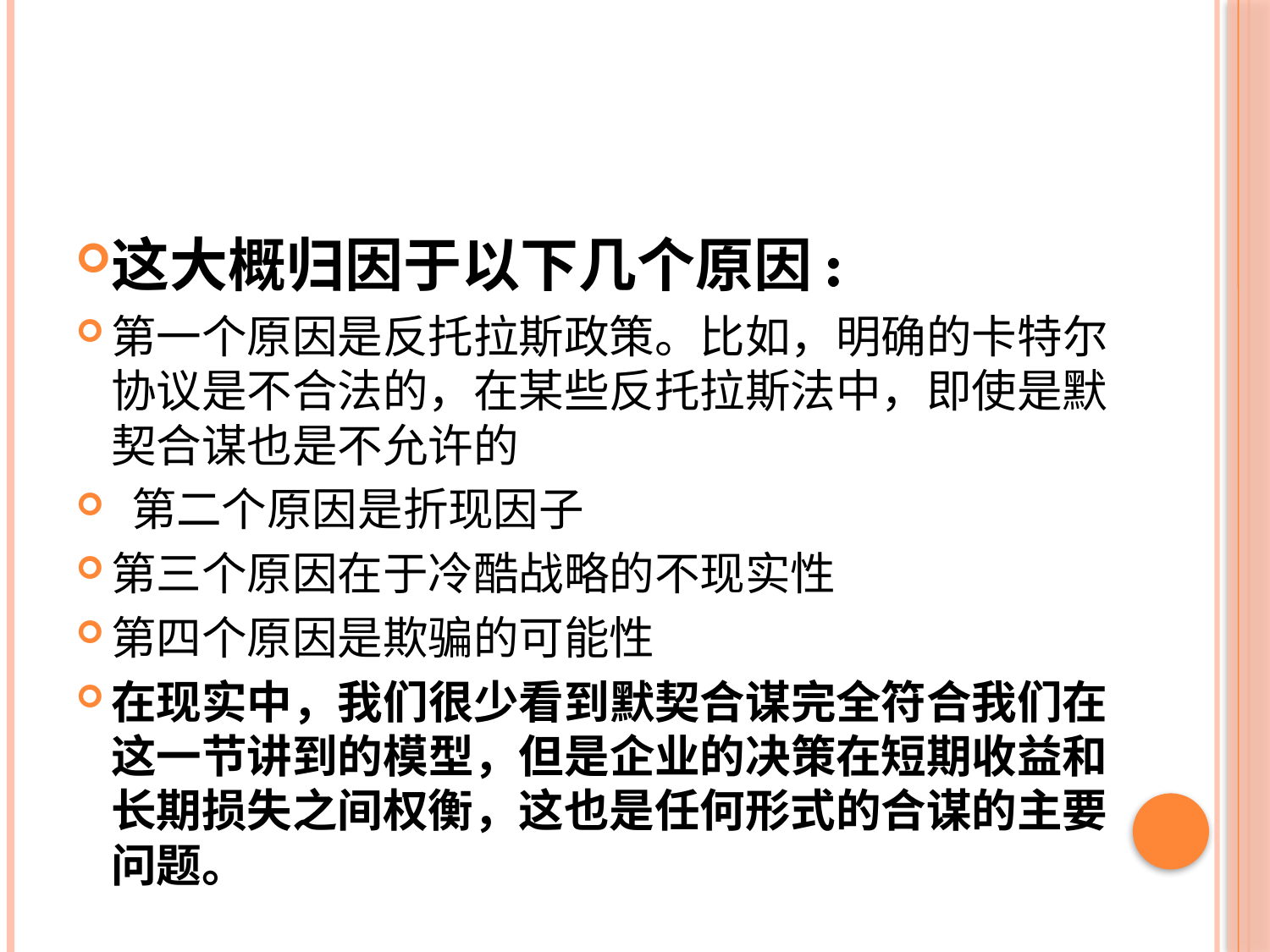

#
这大概归因于以下几个原因:
第一个原因是反托拉斯政策。比如，明确的卡特尔协议是不合法的，在某些反托拉斯法中，即使是默契合谋也是不允许的
 第二个原因是折现因子
第三个原因在于冷酷战略的不现实性
第四个原因是欺骗的可能性
在现实中，我们很少看到默契合谋完全符合我们在这一节讲到的模型，但是企业的决策在短期收益和长期损失之间权衡，这也是任何形式的合谋的主要问题。